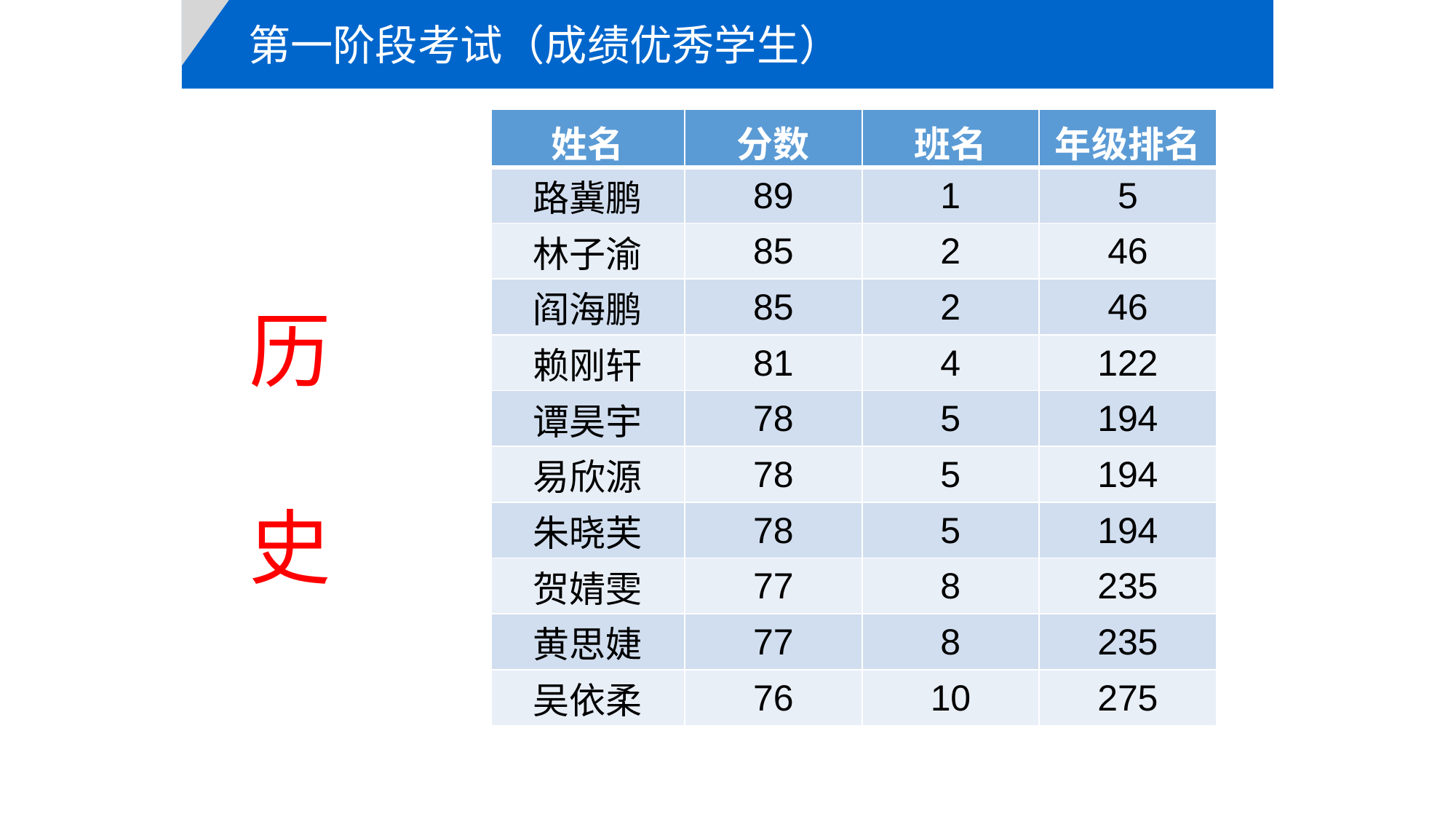

第一阶段考试（成绩优秀学生）
| 姓名 | 分数 | 班名 | 年级排名 |
| --- | --- | --- | --- |
| 路冀鹏 | 89 | 1 | 5 |
| 林子渝 | 85 | 2 | 46 |
| 阎海鹏 | 85 | 2 | 46 |
| 赖刚轩 | 81 | 4 | 122 |
| 谭昊宇 | 78 | 5 | 194 |
| 易欣源 | 78 | 5 | 194 |
| 朱晓芙 | 78 | 5 | 194 |
| 贺婧雯 | 77 | 8 | 235 |
| 黄思婕 | 77 | 8 | 235 |
| 吴依柔 | 76 | 10 | 275 |
历

史